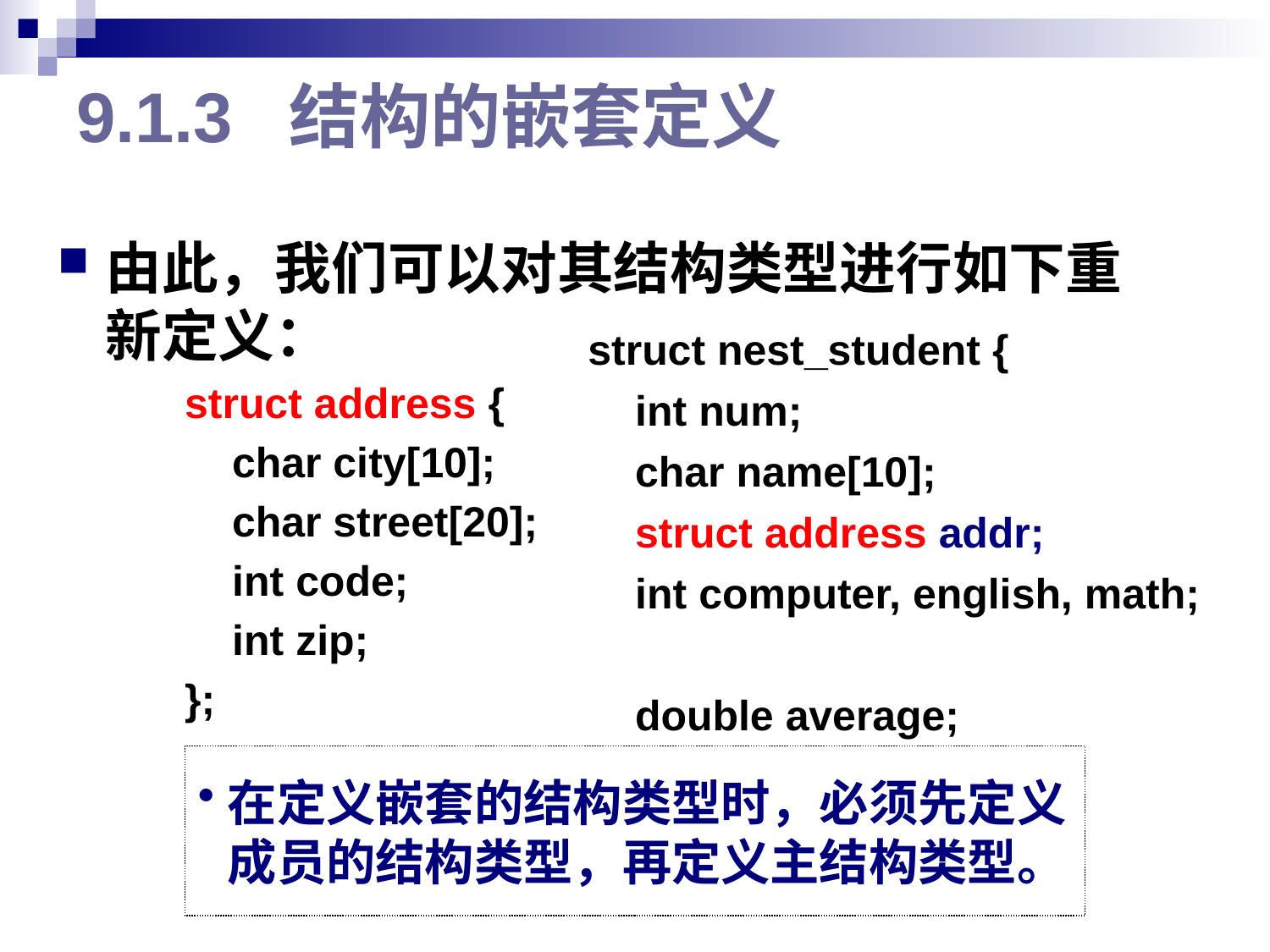

# 9.1.3  结构的嵌套定义
由此，我们可以对其结构类型进行如下重新定义：
struct address {
    char city[10];
    char street[20];
    int code;
    int zip;
};
struct nest_student {
    int num;
    char name[10];
    struct address addr;
    int computer, english, math;
    double average;
};

在定义嵌套的结构类型时，必须先定义成员的结构类型，再定义主结构类型。